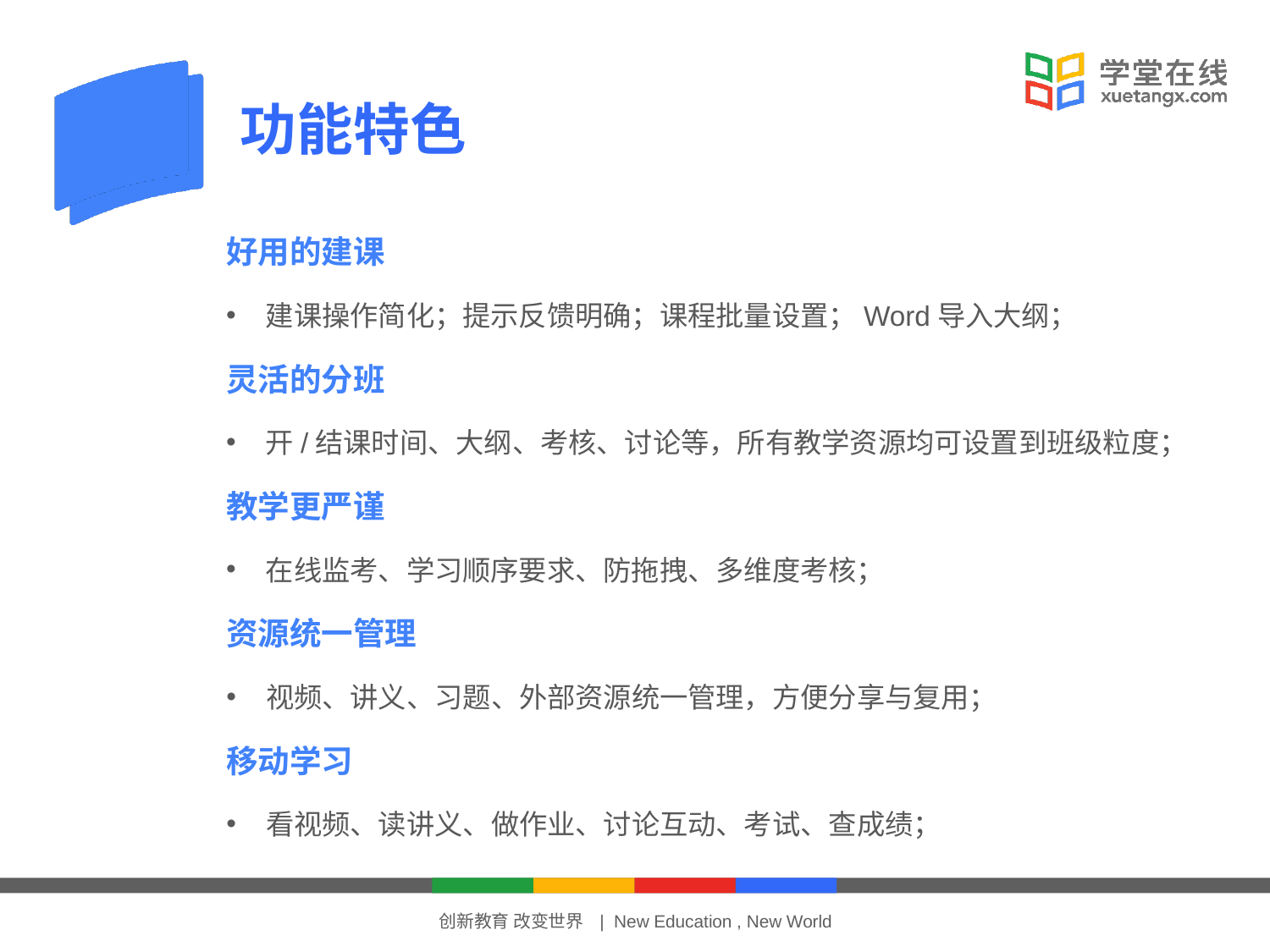

功能特色
好用的建课
建课操作简化；提示反馈明确；课程批量设置；Word导入大纲；
灵活的分班
开/结课时间、大纲、考核、讨论等，所有教学资源均可设置到班级粒度；
教学更严谨
在线监考、学习顺序要求、防拖拽、多维度考核；
资源统一管理
视频、讲义、习题、外部资源统一管理，方便分享与复用；
移动学习
看视频、读讲义、做作业、讨论互动、考试、查成绩；